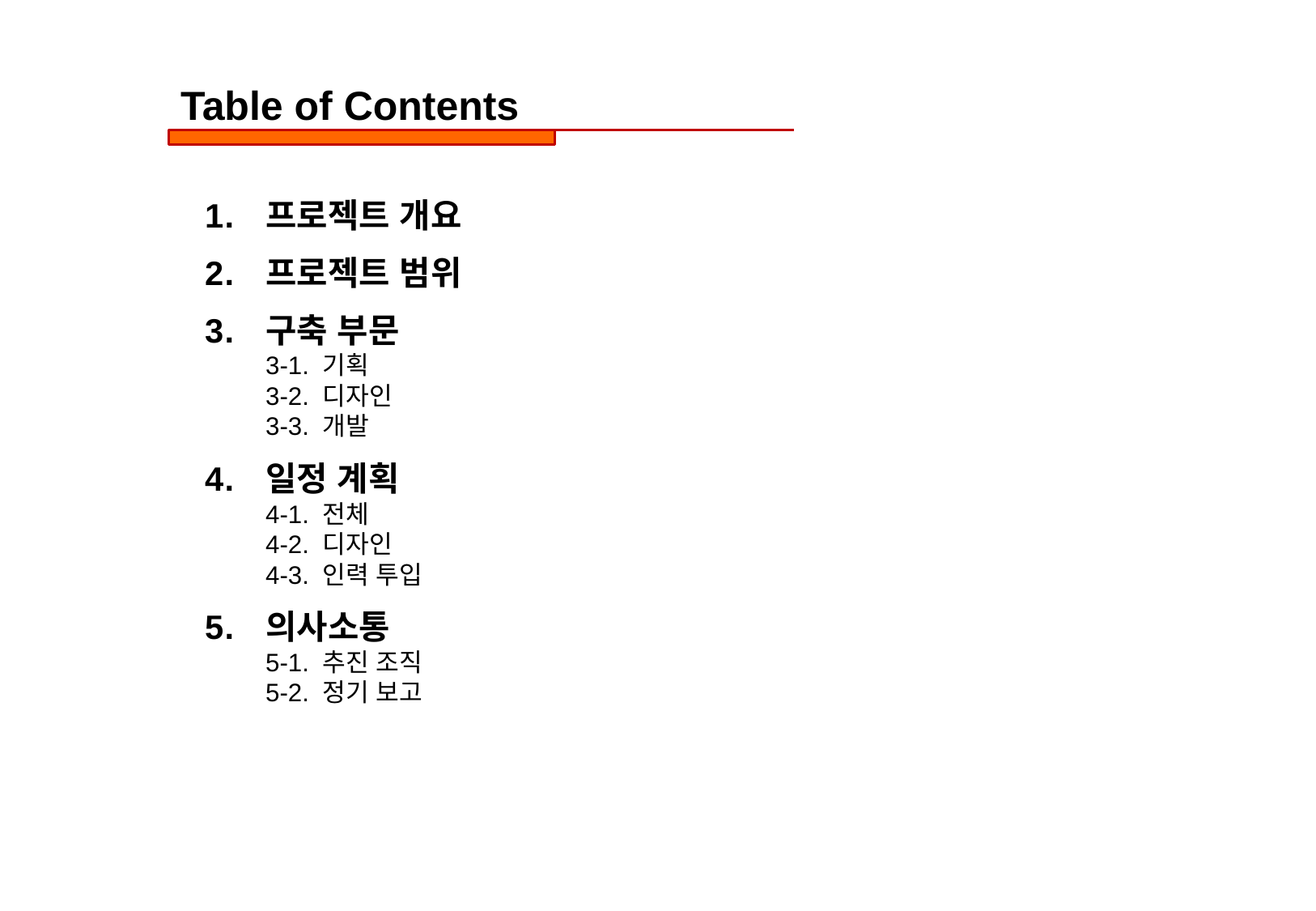

Table of Contents

프로젝트 개요
프로젝트 범위
구축 부문
3-1. 기획
3-2. 디자인
3-3. 개발
일정 계획
4-1. 전체
4-2. 디자인
4-3. 인력 투입
의사소통
5-1. 추진 조직
5-2. 정기 보고